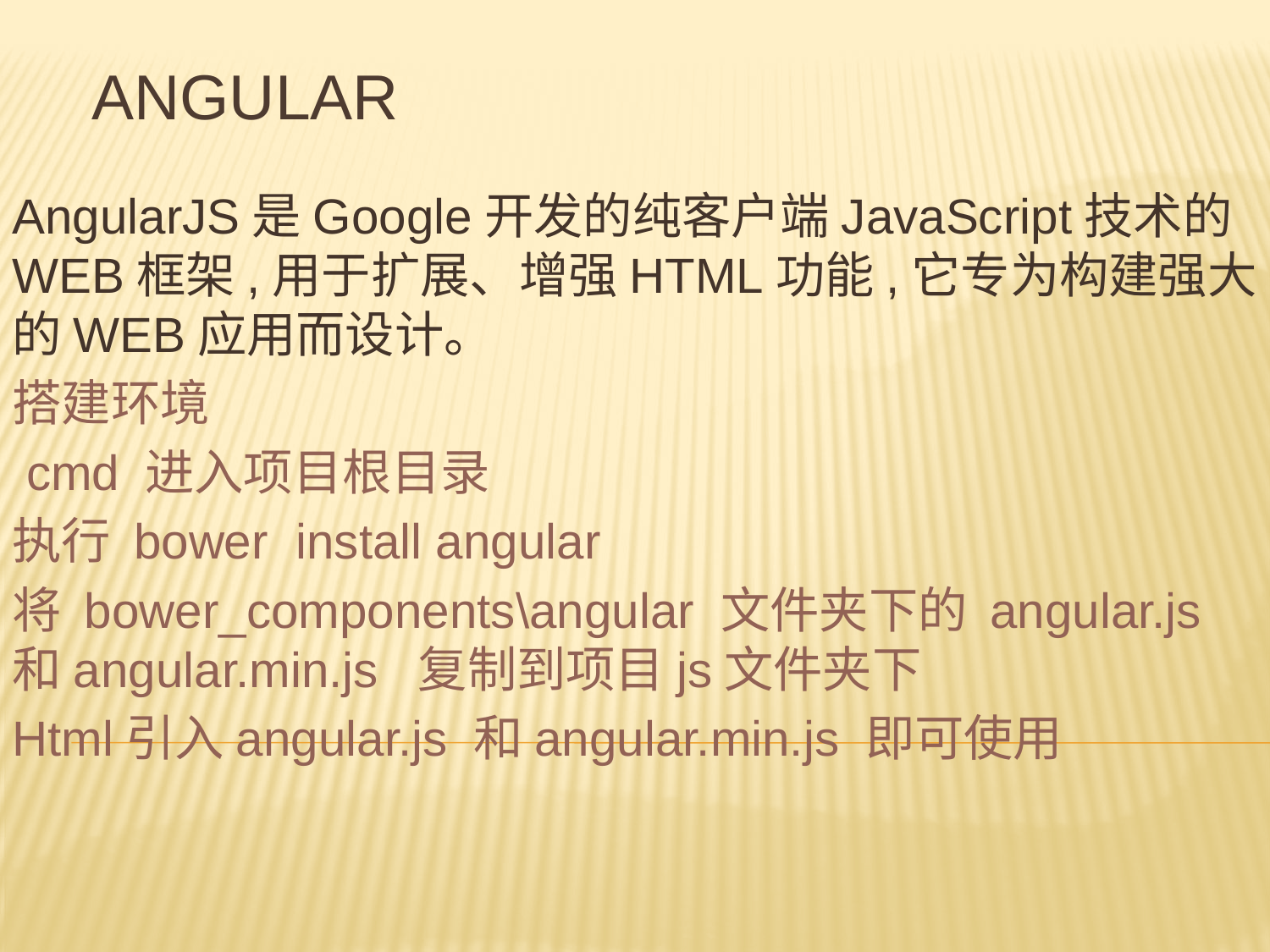

# Angular
AngularJS是Google开发的纯客户端JavaScript技术的WEB框架,用于扩展、增强HTML功能,它专为构建强大的WEB应用而设计。
搭建环境
 cmd 进入项目根目录
执行 bower  install angular
将 bower_components\angular 文件夹下的 angular.js 和angular.min.js  复制到项目js文件夹下
Html引入angular.js 和angular.min.js 即可使用